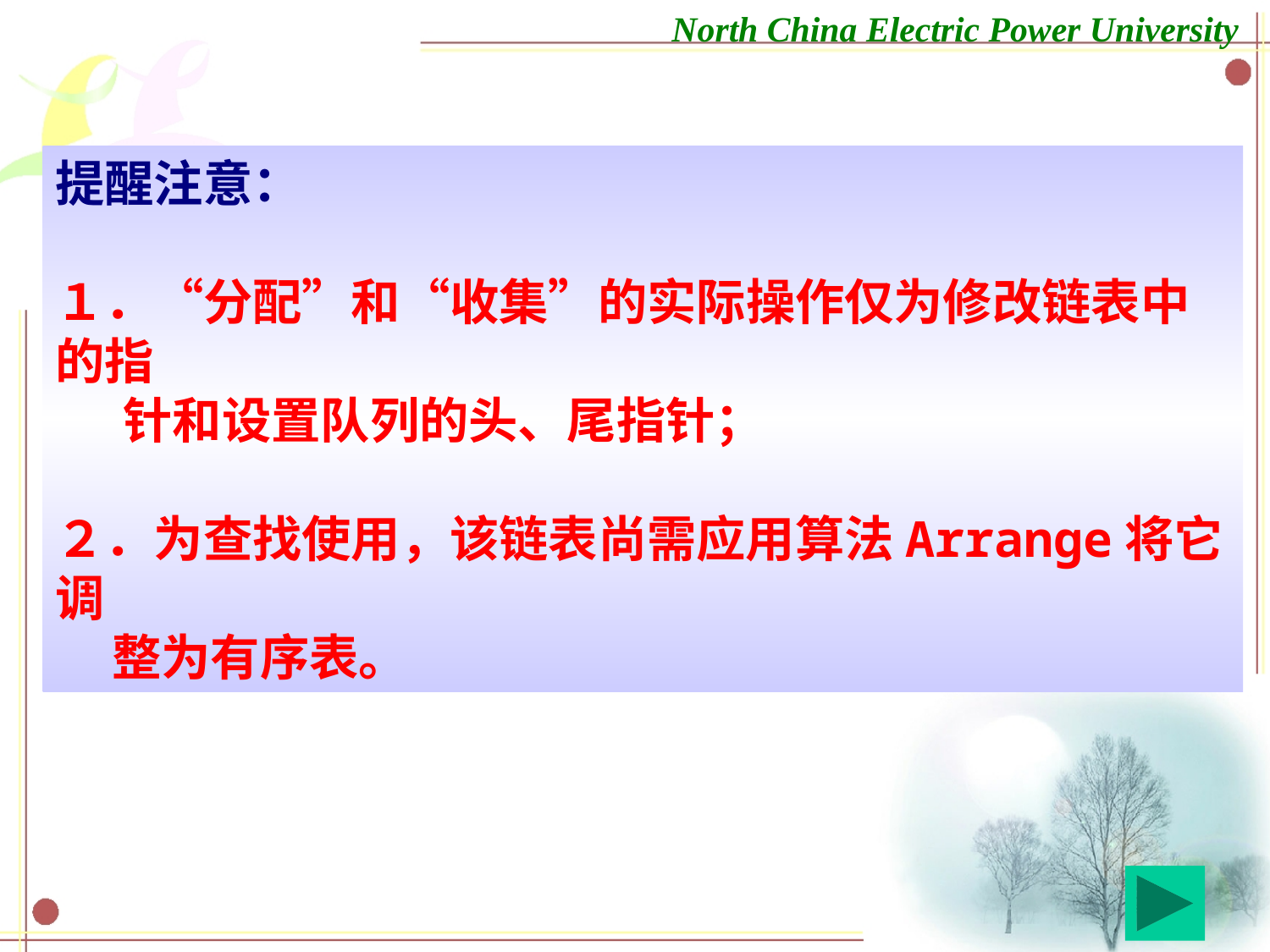

提醒注意：

１．“分配”和“收集”的实际操作仅为修改链表中的指
     针和设置队列的头、尾指针；

２．为查找使用，该链表尚需应用算法Arrange将它调
    整为有序表。